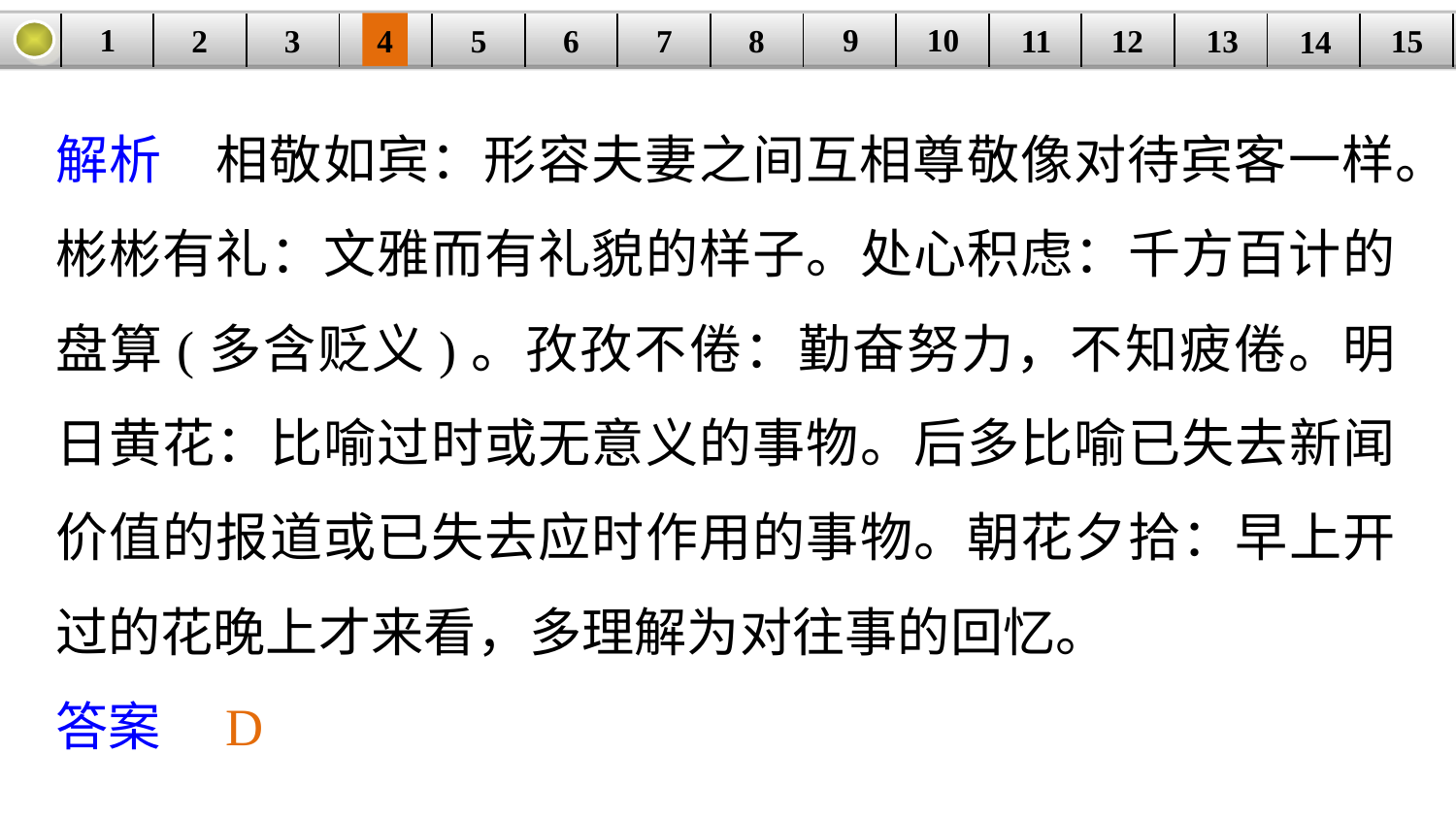

9
10
1
3
4
5
6
8
11
2
12
15
|  |  |  |  |  |  |  |  |  |  |  |  |  |  |  |
| --- | --- | --- | --- | --- | --- | --- | --- | --- | --- | --- | --- | --- | --- | --- |
7
13
14

解析　相敬如宾：形容夫妻之间互相尊敬像对待宾客一样。彬彬有礼：文雅而有礼貌的样子。处心积虑：千方百计的盘算(多含贬义)。孜孜不倦：勤奋努力，不知疲倦。明日黄花：比喻过时或无意义的事物。后多比喻已失去新闻价值的报道或已失去应时作用的事物。朝花夕拾：早上开过的花晚上才来看，多理解为对往事的回忆。
答案　D